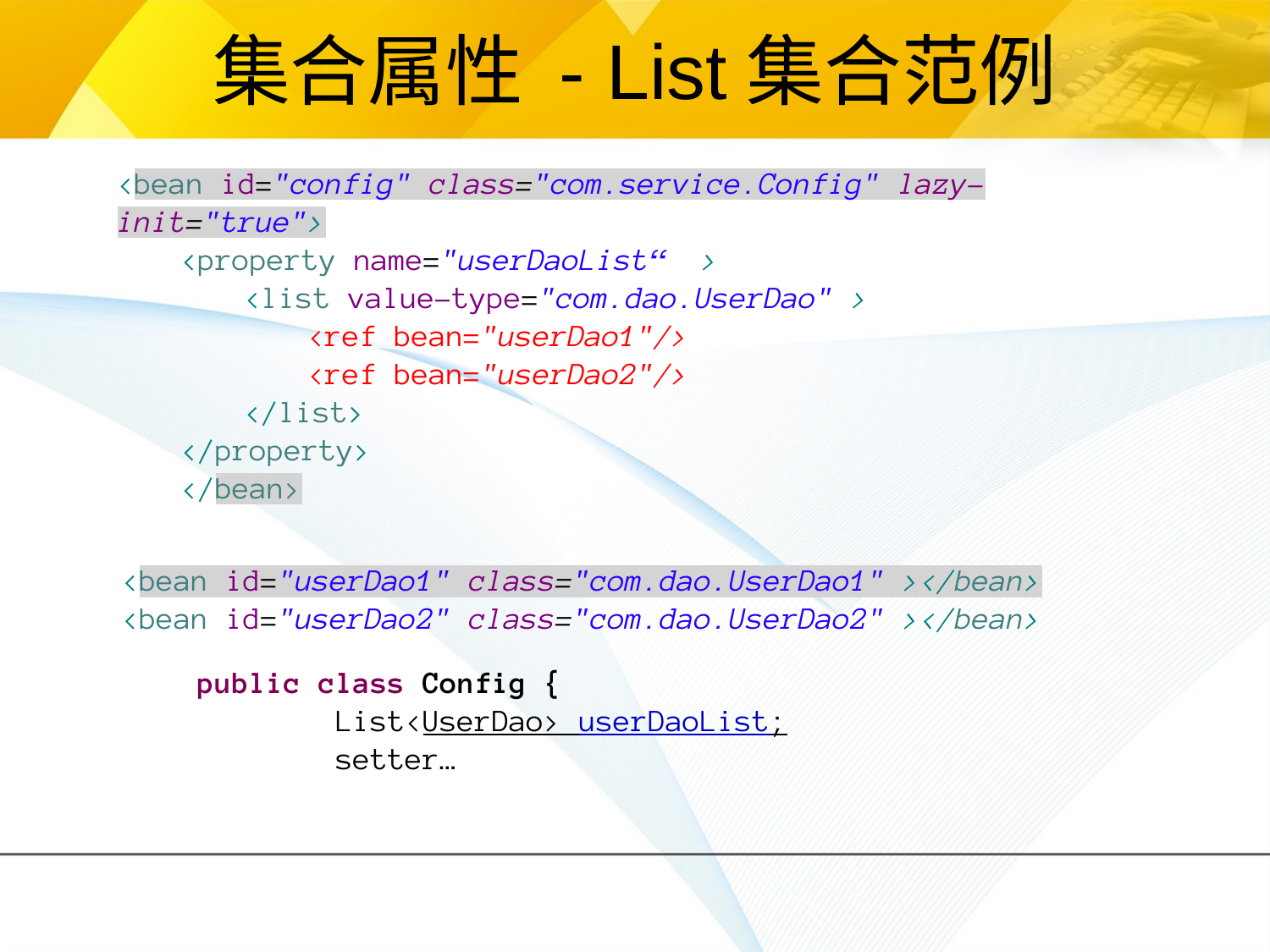

# 集合属性 - List集合范例
<bean id="config" class="com.service.Config" lazy-init="true">
<property name="userDaoList“  >
<list value-type="com.dao.UserDao" >
<ref bean="userDao1"/>
<ref bean="userDao2"/>
</list>
</property>
</bean>

<bean id="userDao1" class="com.dao.UserDao1" ></bean>
<bean id="userDao2" class="com.dao.UserDao2" ></bean>
public class Config {
        List<UserDao> userDaoList;
        setter…